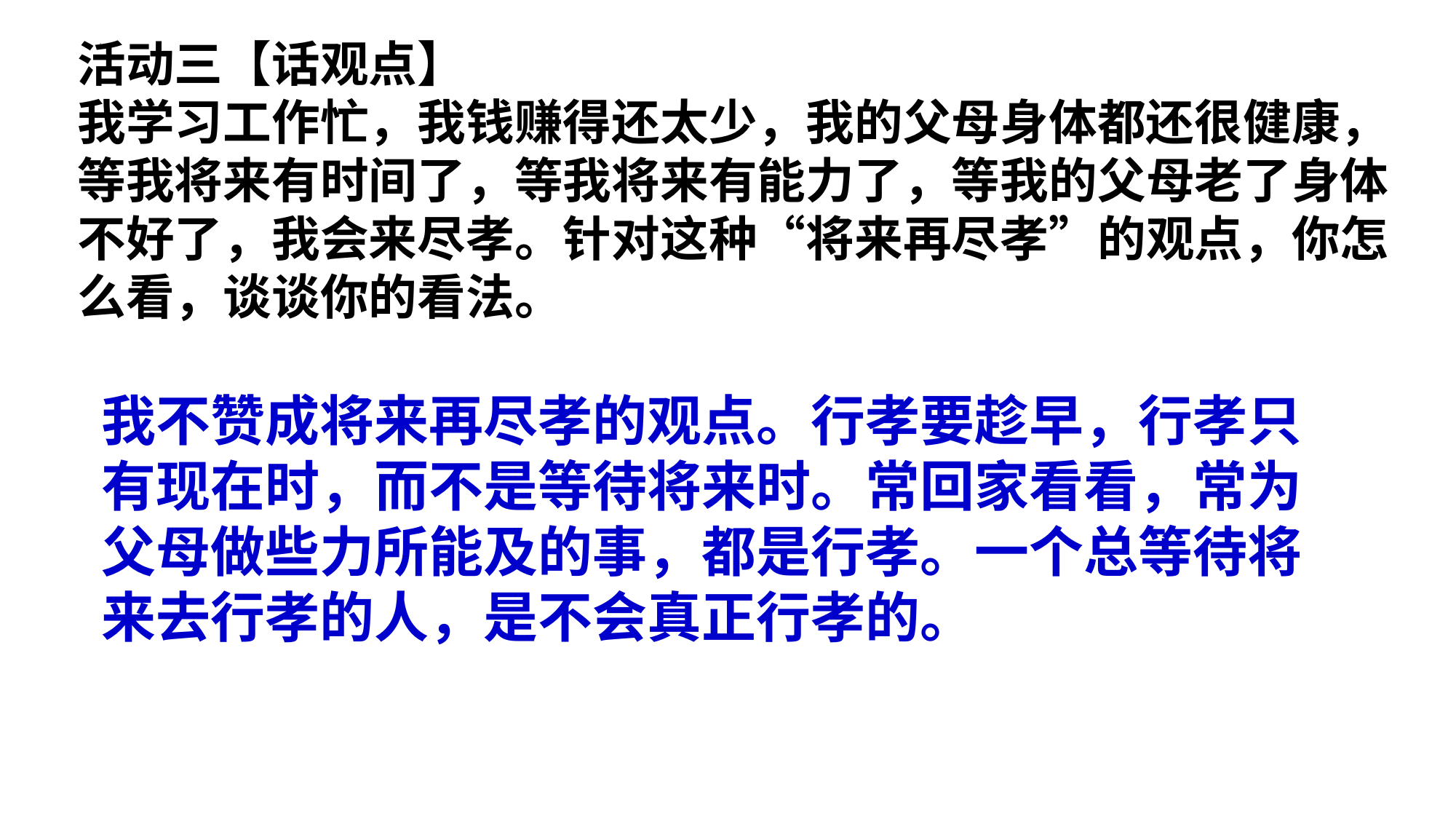

活动三【话观点】
我学习工作忙，我钱赚得还太少，我的父母身体都还很健康，等我将来有时间了，等我将来有能力了，等我的父母老了身体不好了，我会来尽孝。针对这种“将来再尽孝”的观点，你怎么看，谈谈你的看法。
我不赞成将来再尽孝的观点。行孝要趁早，行孝只有现在时，而不是等待将来时。常回家看看，常为父母做些力所能及的事，都是行孝。一个总等待将来去行孝的人，是不会真正行孝的。